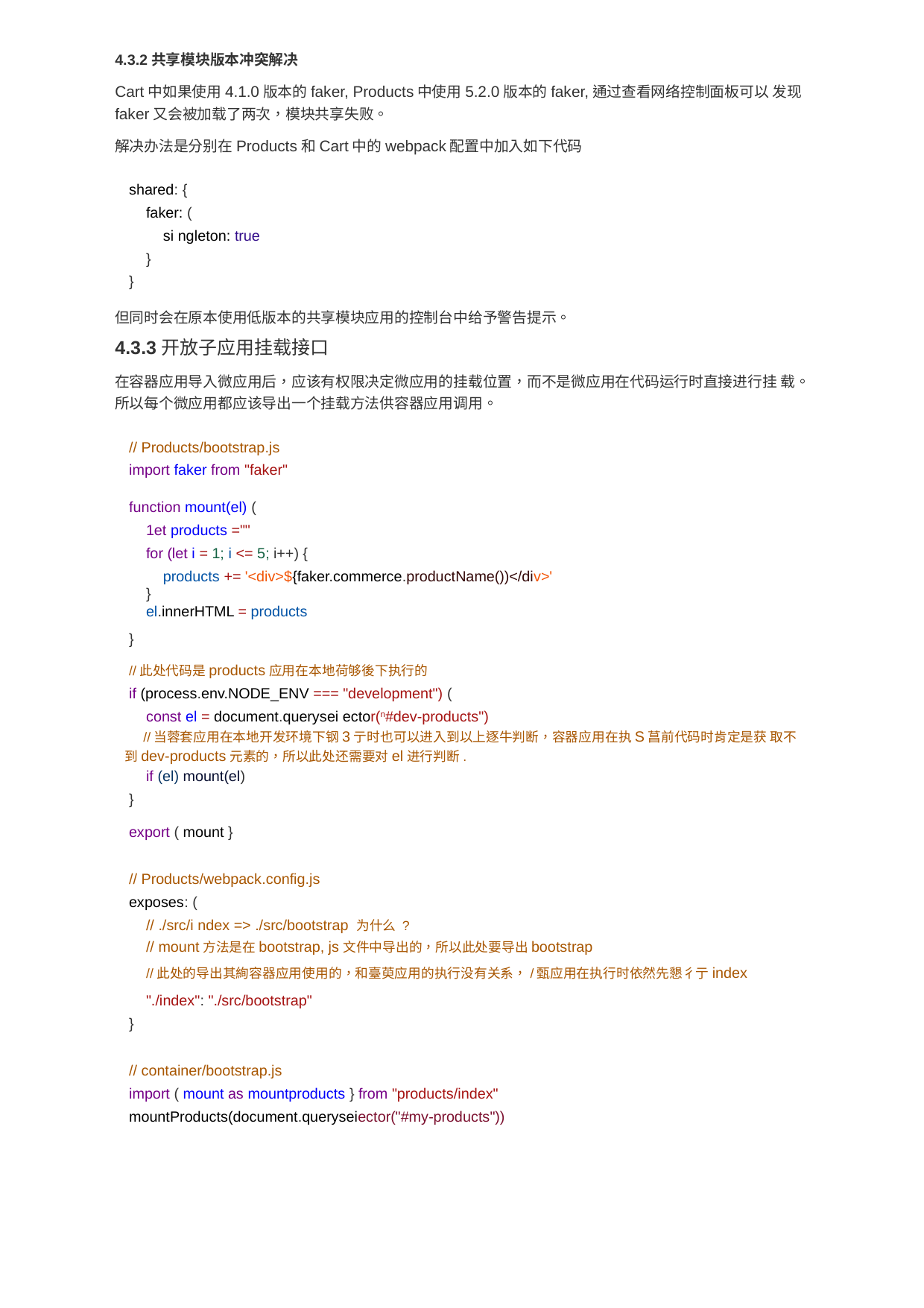

4.3.2共享模块版本冲突解决
Cart中如果使用4.1.0版本的faker, Products中使用5.2.0版本的faker,通过查看网络控制面板可以 发现faker又会被加载了两次，模块共享失败。
解决办法是分别在Products和Cart中的webpack配置中加入如下代码
shared: {
faker: (
si ngleton: true
}
}
但同时会在原本使用低版本的共享模块应用的控制台中给予警告提示。
4.3.3开放子应用挂载接口
在容器应用导入微应用后，应该有权限决定微应用的挂载位置，而不是微应用在代码运行时直接进行挂 载。所以每个微应用都应该导出一个挂载方法供容器应用调用。
// Products/bootstrap.js
import faker from "faker"
function mount(el) (
1et products =""
for (let i = 1; i <= 5; i++) {
products += '<div>${faker.commerce.productName())</div>'
}
el.innerHTML = products
}
//此处代码是products应用在本地荷够後下执行的
if (process.env.NODE_ENV === "development") (
const el = document.querysei ector(n#dev-products")
//当蓉套应用在本地开发环境下钢3亍时也可以进入到以上逐牛判断，容器应用在执S菖前代码时肯定是获 取不到dev-products元素的，所以此处还需要对el进行判断.
if (el) mount(el)
}
export ( mount }
// Products/webpack.config.js
exposes: (
// ./src/i ndex => ./src/bootstrap 为什么 ?
// mount方法是在bootstrap, js文件中导出的，所以此处要导出bootstrap
//此处的导出其絢容器应用使用的，和臺萸应用的执行没有关系，/甄应用在执行时依然先懇彳亍index
"./index": "./src/bootstrap"
}
// container/bootstrap.js
import ( mount as mountproducts } from "products/index"
mountProducts(document.queryseiector("#my-products"))